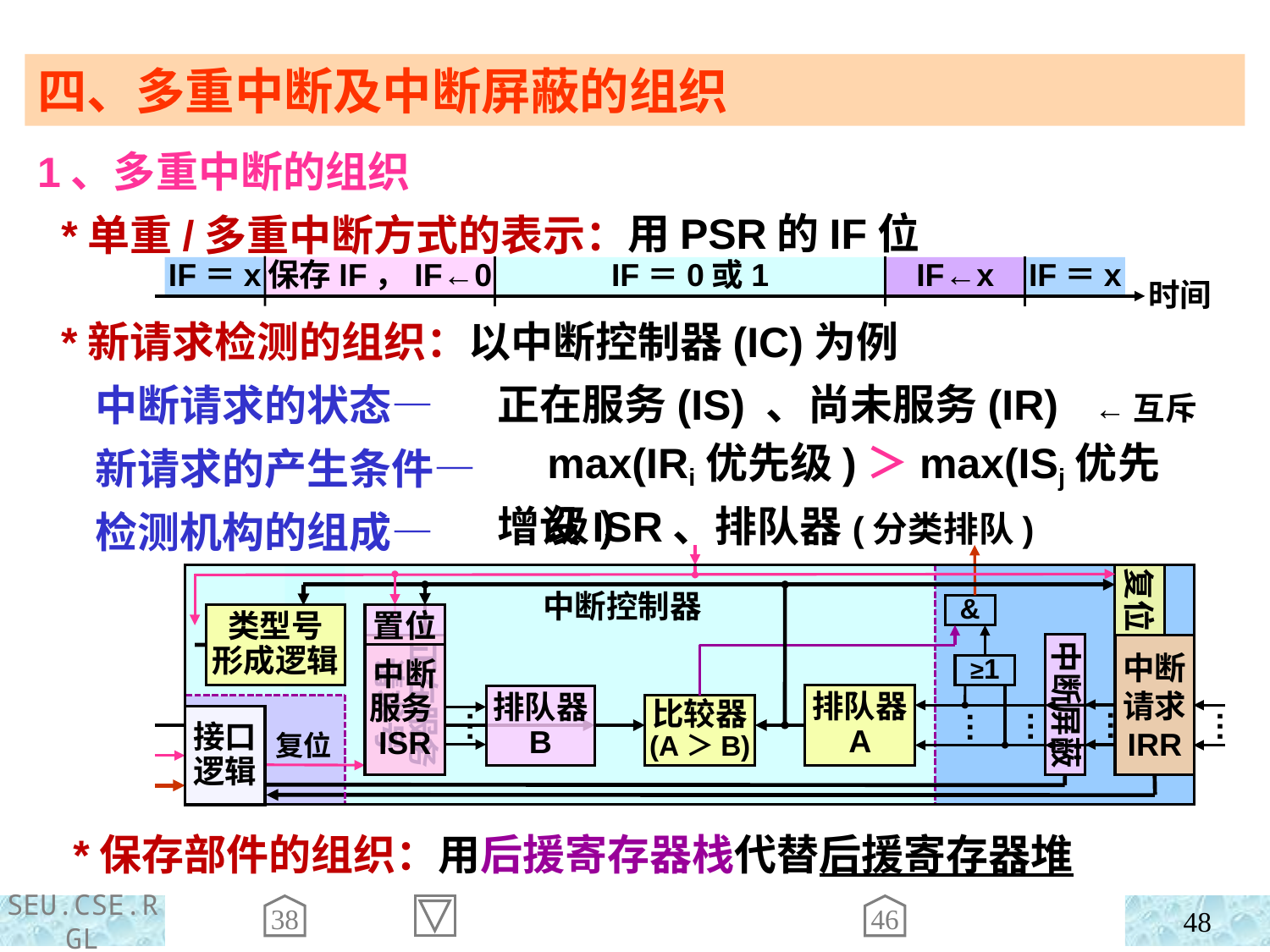

四、多重中断及中断屏蔽的组织
1、多重中断的组织
  *单重/多重中断方式的表示：
用PSR的IF位
IF＝x
保存IF，IF←0
IF＝0或1
IF←x
IF＝x
时间
  *新请求检测的组织：以中断控制器(IC)为例
     中断请求的状态—
     新请求的产生条件—
     检测机构的组成—
正在服务(IS) 、尚未服务(IR)   ←互斥
max(IRi优先级)＞max(ISj优先级)
增设ISR、排队器(分类排队)

复位
中断控制器
&
类型号
形成逻辑
中断
请求
IRR
≥1
排队器
A

比较器
(A＞B)
接口逻辑
…
…
…
复位
正在服务
请求号
置位
中断服务ISR
…
中断屏蔽
…
排队器
B
   *保存部件的组织：用后援寄存器栈代替后援寄存器堆
38
46

48